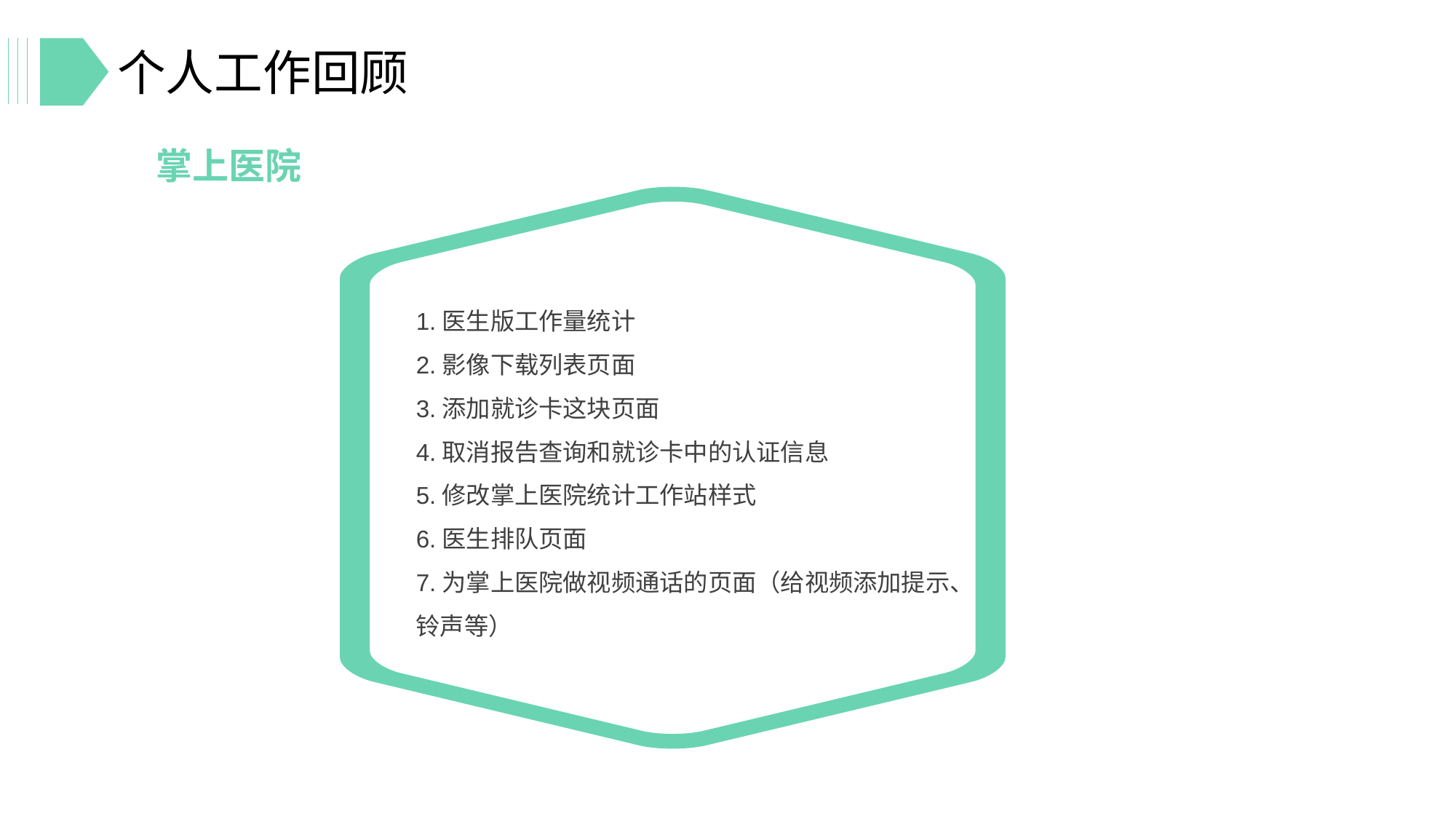

# 个人工作回顾

掌上医院
1.医生版工作量统计
2.影像下载列表页面
3.添加就诊卡这块页面
4.取消报告查询和就诊卡中的认证信息
5.修改掌上医院统计工作站样式
6.医生排队页面
7.为掌上医院做视频通话的页面（给视频添加提示、铃声等）